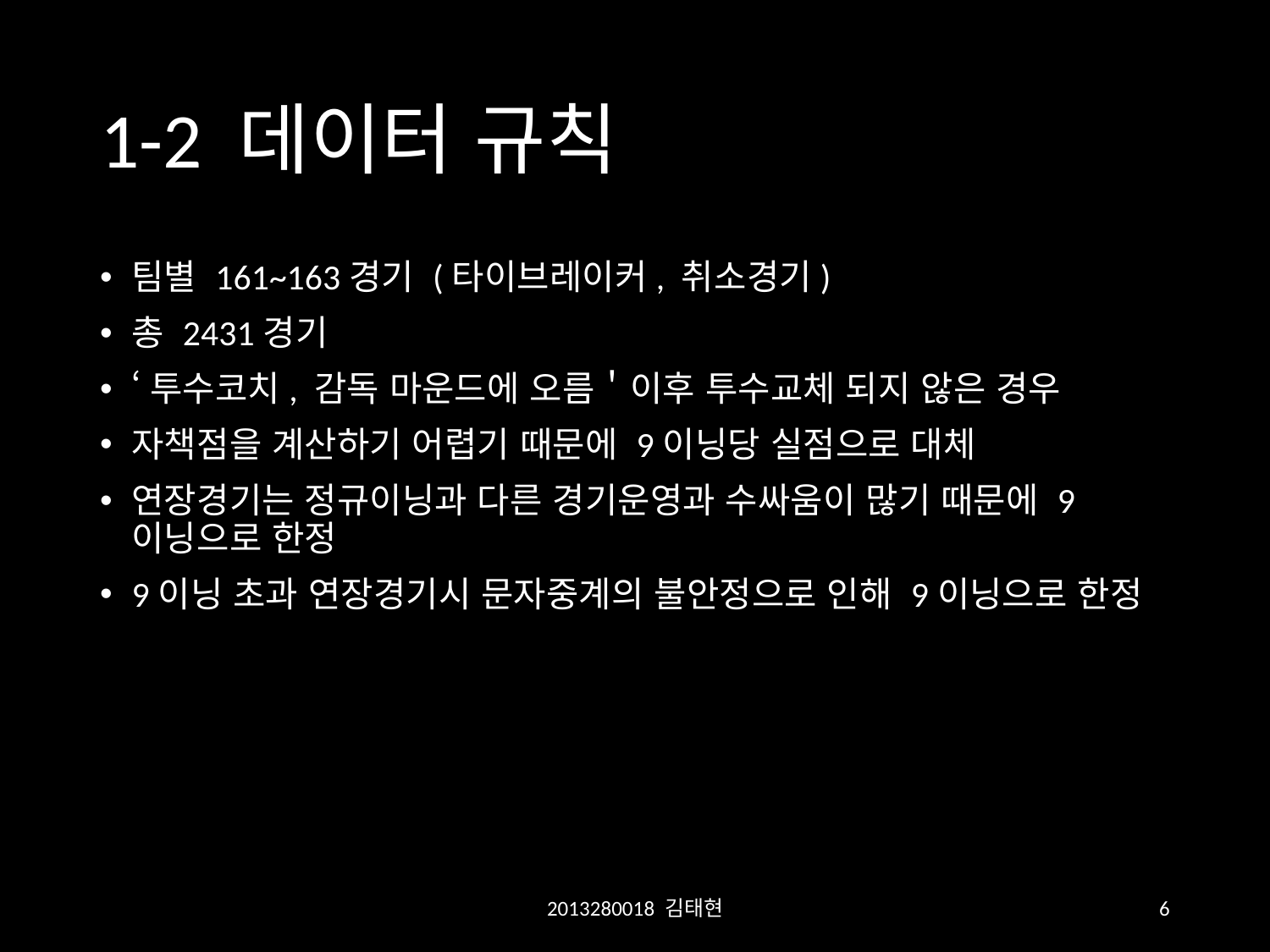

# 1-2 데이터 규칙
팀별 161~163경기 (타이브레이커, 취소경기)
총 2431경기
‘투수코치, 감독 마운드에 오름＇이후 투수교체 되지 않은 경우
자책점을 계산하기 어렵기 때문에 9이닝당 실점으로 대체
연장경기는 정규이닝과 다른 경기운영과 수싸움이 많기 때문에 9이닝으로 한정
9이닝 초과 연장경기시 문자중계의 불안정으로 인해 9이닝으로 한정
2013280018 김태현
6